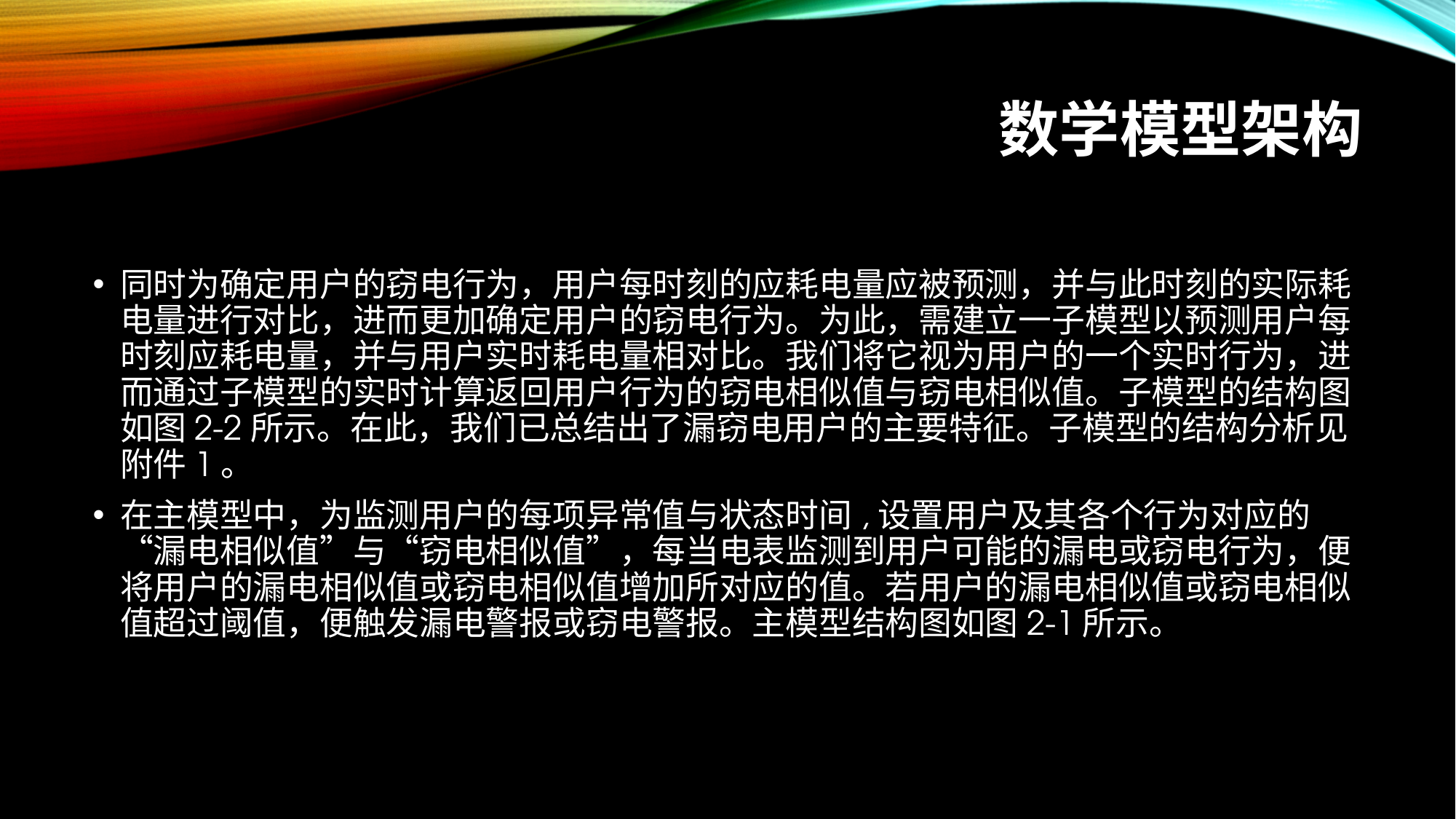

# 数学模型架构
同时为确定用户的窃电行为，用户每时刻的应耗电量应被预测，并与此时刻的实际耗电量进行对比，进而更加确定用户的窃电行为。为此，需建立一子模型以预测用户每时刻应耗电量，并与用户实时耗电量相对比。我们将它视为用户的一个实时行为，进而通过子模型的实时计算返回用户行为的窃电相似值与窃电相似值。子模型的结构图如图2-2所示。在此，我们已总结出了漏窃电用户的主要特征。子模型的结构分析见附件1。
在主模型中，为监测用户的每项异常值与状态时间,设置用户及其各个行为对应的“漏电相似值”与“窃电相似值”，每当电表监测到用户可能的漏电或窃电行为，便将用户的漏电相似值或窃电相似值增加所对应的值。若用户的漏电相似值或窃电相似值超过阈值，便触发漏电警报或窃电警报。主模型结构图如图2-1所示。